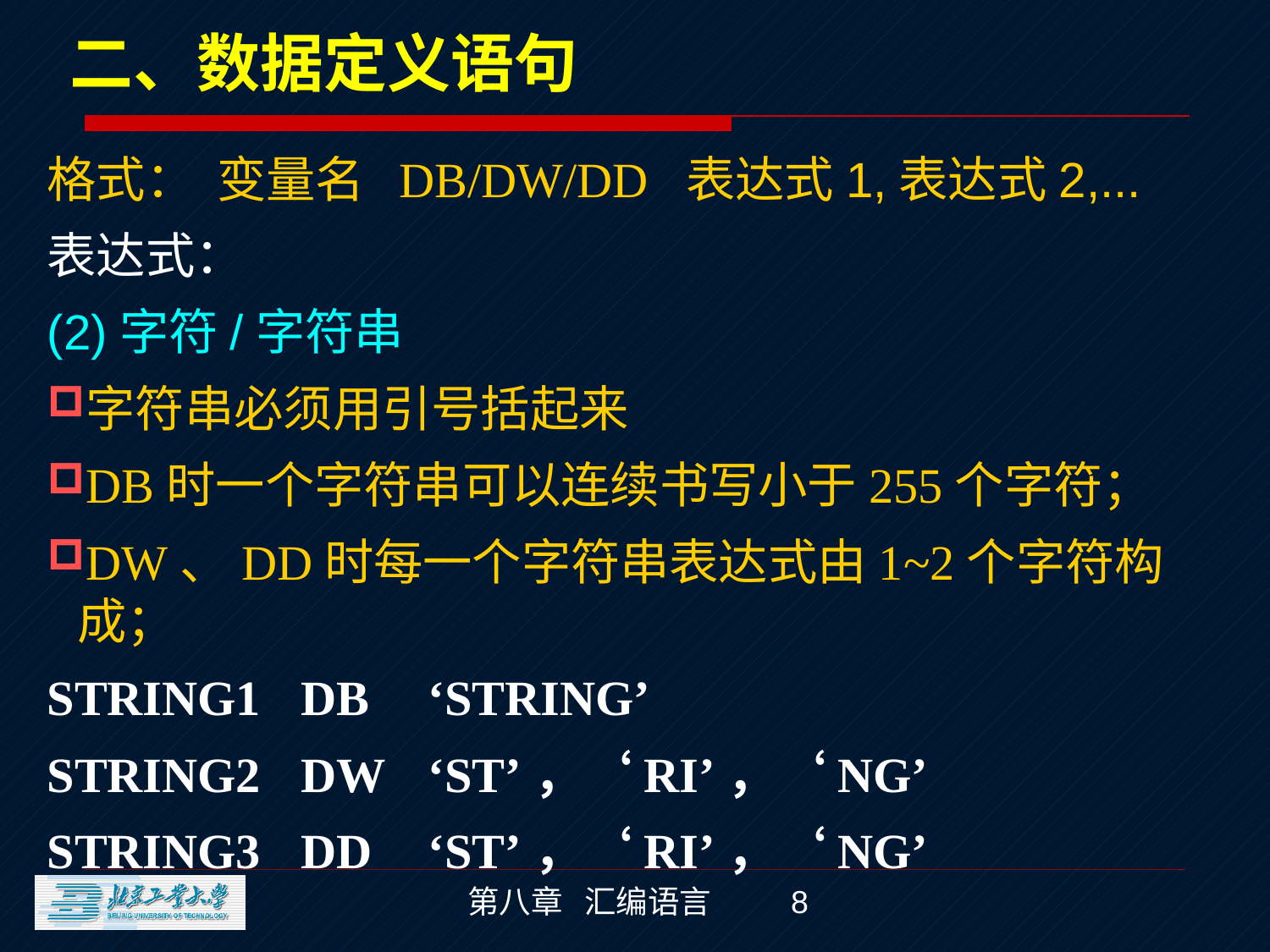

二、数据定义语句
格式：  变量名  DB/DW/DD  表达式1,表达式2,...
表达式：
(2)字符/字符串
字符串必须用引号括起来
DB时一个字符串可以连续书写小于255个字符；
DW、DD时每一个字符串表达式由1~2个字符构成；
STRING1	DB	‘STRING’
STRING2	DW	‘ST’，‘RI’，‘NG’
STRING3	DD	‘ST’，‘RI’，‘NG’